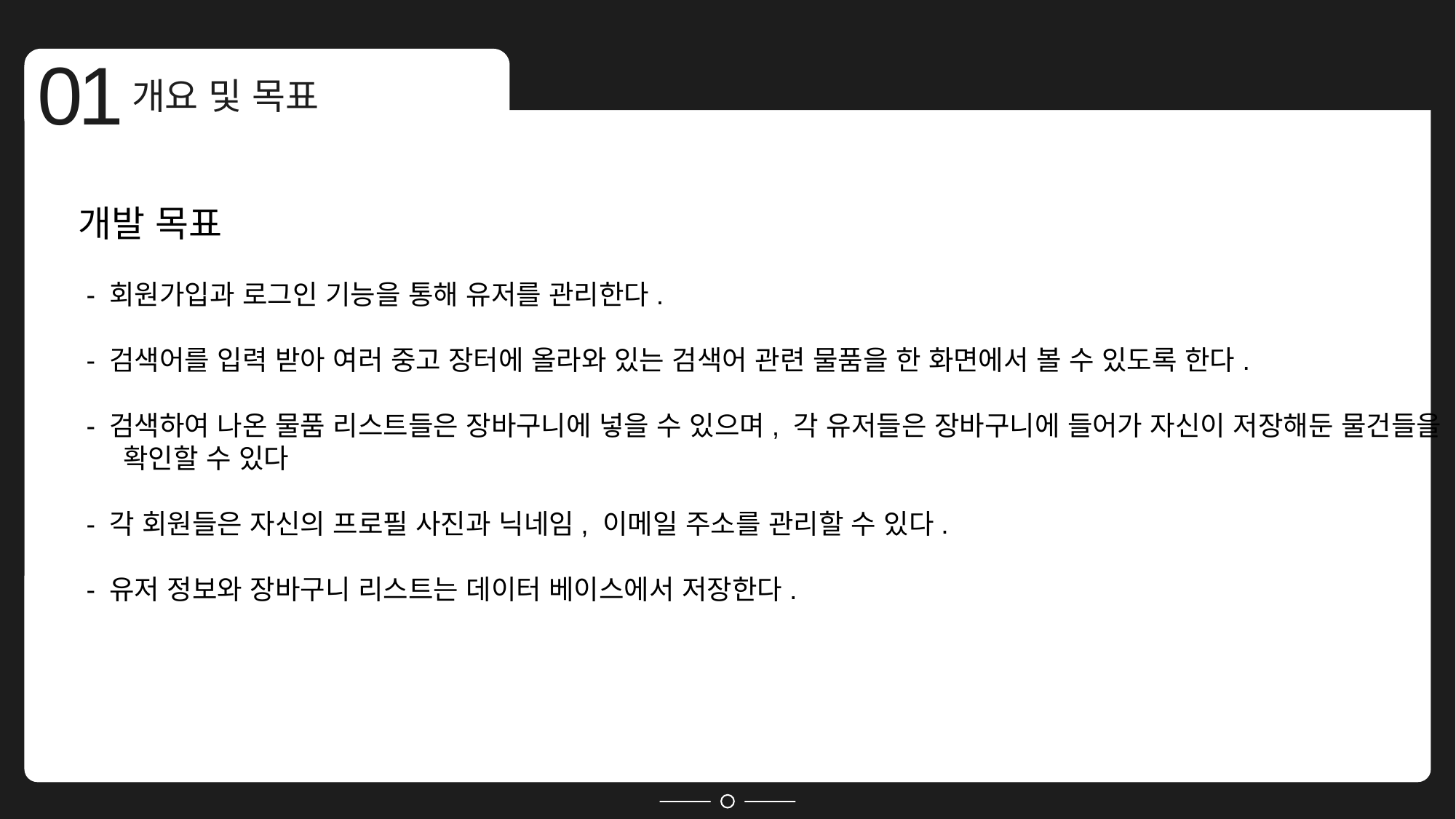

01
개요 및 목표
개발 목표

 - 회원가입과 로그인 기능을 통해 유저를 관리한다.

 - 검색어를 입력 받아 여러 중고 장터에 올라와 있는 검색어 관련 물품을 한 화면에서 볼 수 있도록 한다.

 - 검색하여 나온 물품 리스트들은 장바구니에 넣을 수 있으며, 각 유저들은 장바구니에 들어가 자신이 저장해둔 물건들을
     확인할 수 있다

 - 각 회원들은 자신의 프로필 사진과 닉네임, 이메일 주소를 관리할 수 있다.

 - 유저 정보와 장바구니 리스트는 데이터 베이스에서 저장한다.